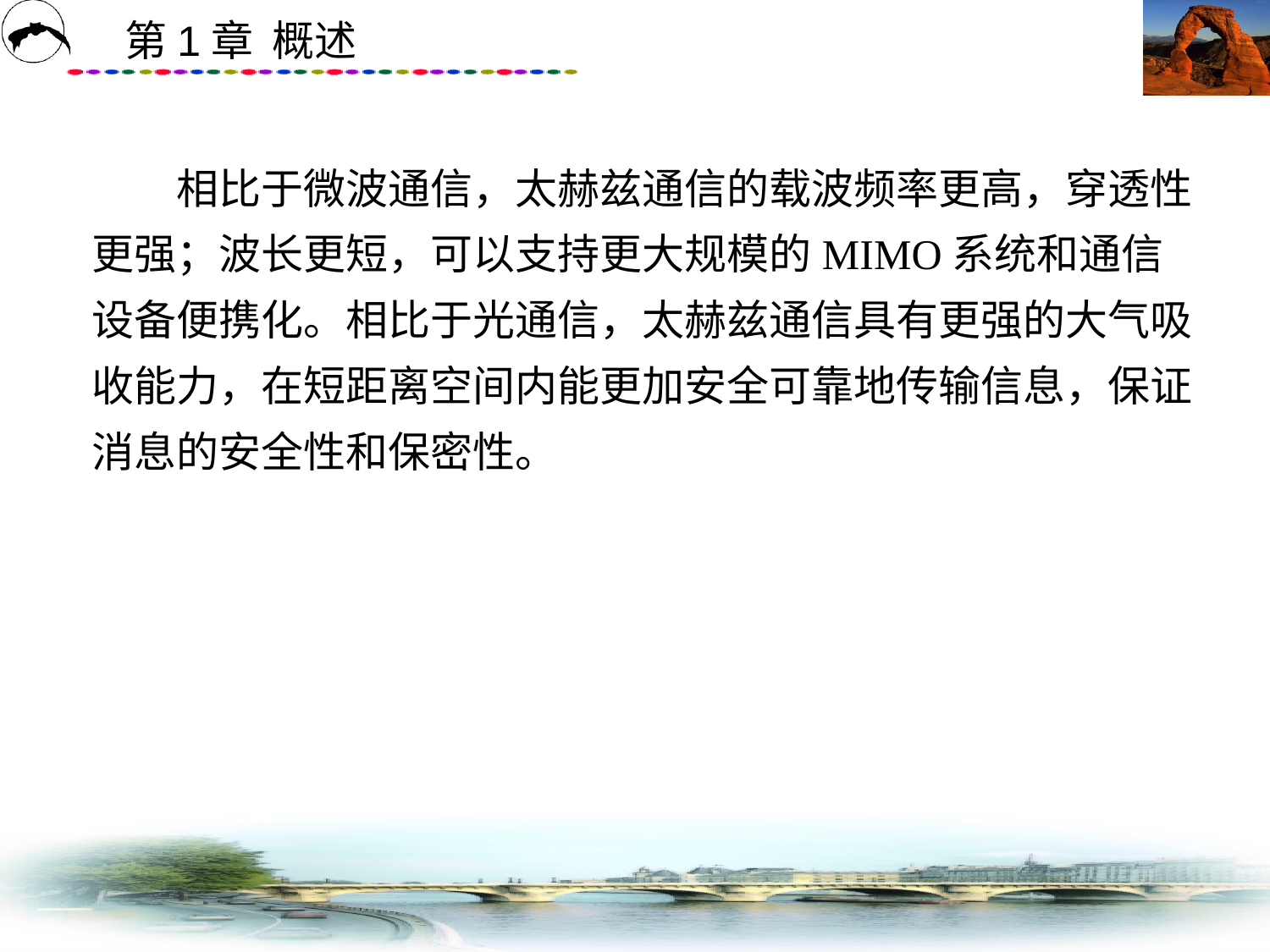

# 相比于微波通信，太赫兹通信的载波频率更高，穿透性更强；波长更短，可以支持更大规模的MIMO系统和通信设备便携化。相比于光通信，太赫兹通信具有更强的大气吸收能力，在短距离空间内能更加安全可靠地传输信息，保证消息的安全性和保密性。